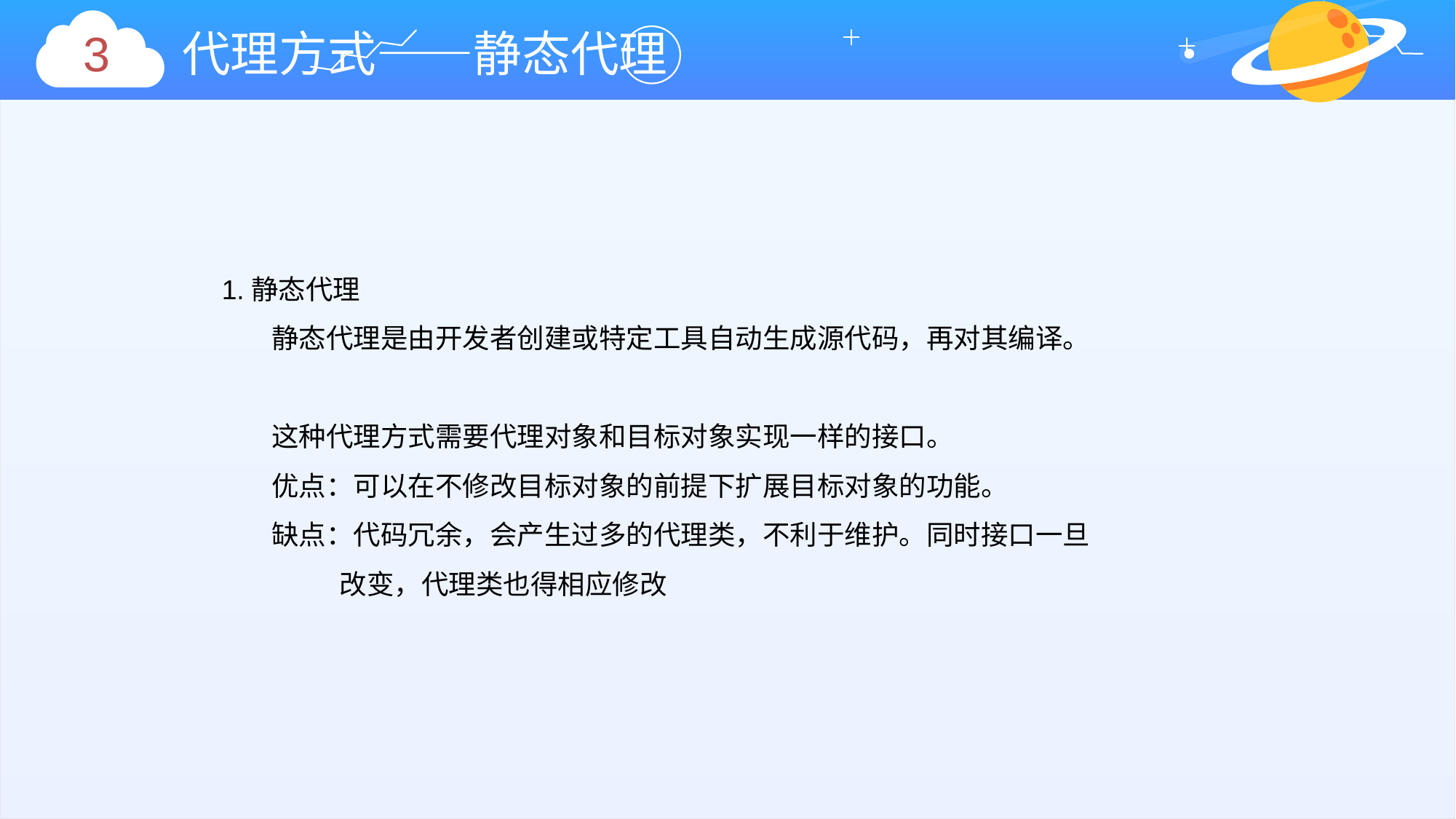

3
代理方式——静态代理
1.静态代理
       静态代理是由开发者创建或特定工具自动生成源代码，再对其编译。
       这种代理方式需要代理对象和目标对象实现一样的接口。
       优点：可以在不修改目标对象的前提下扩展目标对象的功能。
       缺点：代码冗余，会产生过多的代理类，不利于维护。同时接口一旦
                  改变，代理类也得相应修改